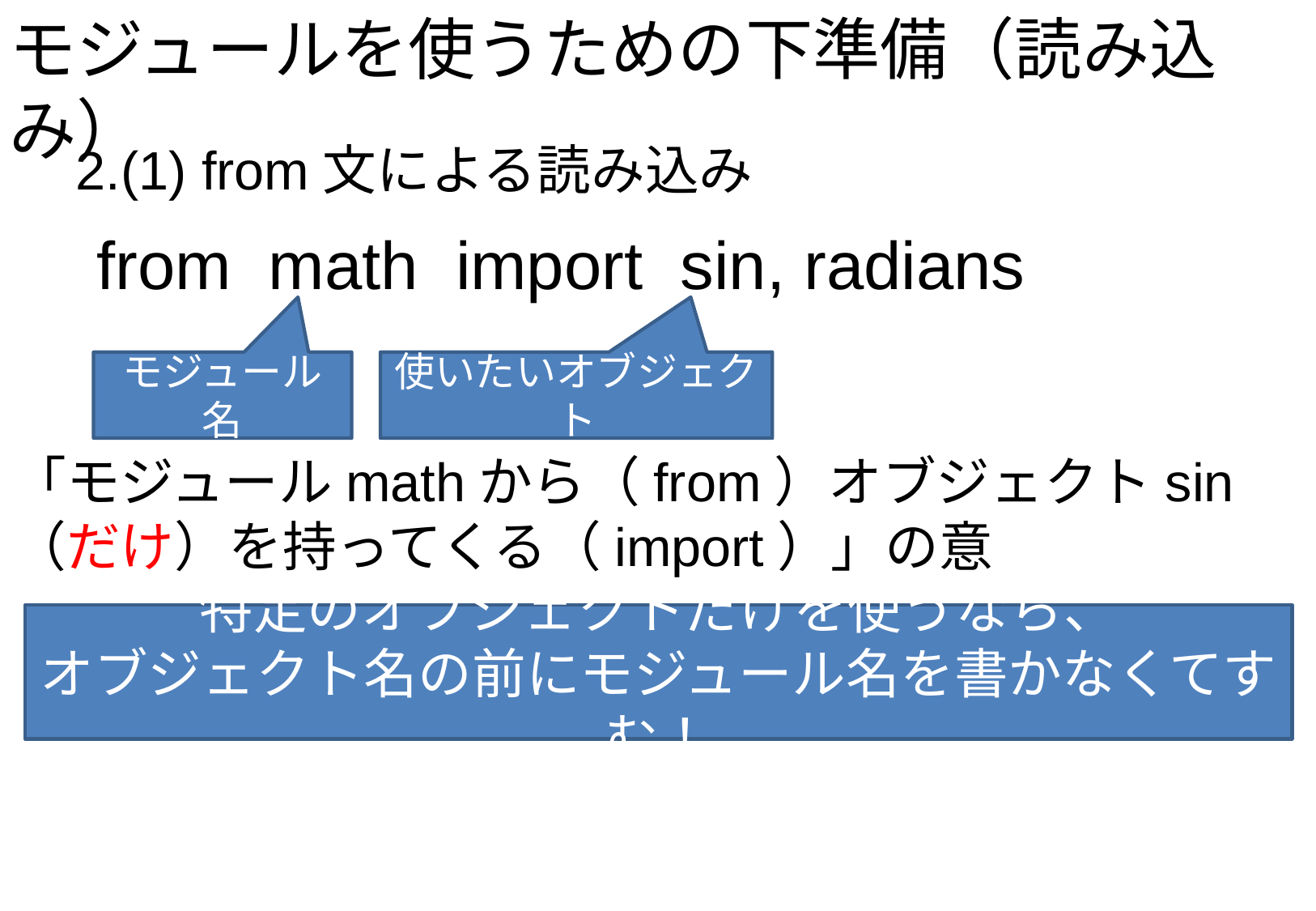

モジュールを使うための下準備（読み込み）
　2.(1) from文による読み込み
　from  math  import  sin, radians
モジュール名
使いたいオブジェクト
「モジュールmathから（from）オブジェクトsin（だけ）を持ってくる（import）」の意
特定のオブジェクトだけを使うなら、
オブジェクト名の前にモジュール名を書かなくてすむ！